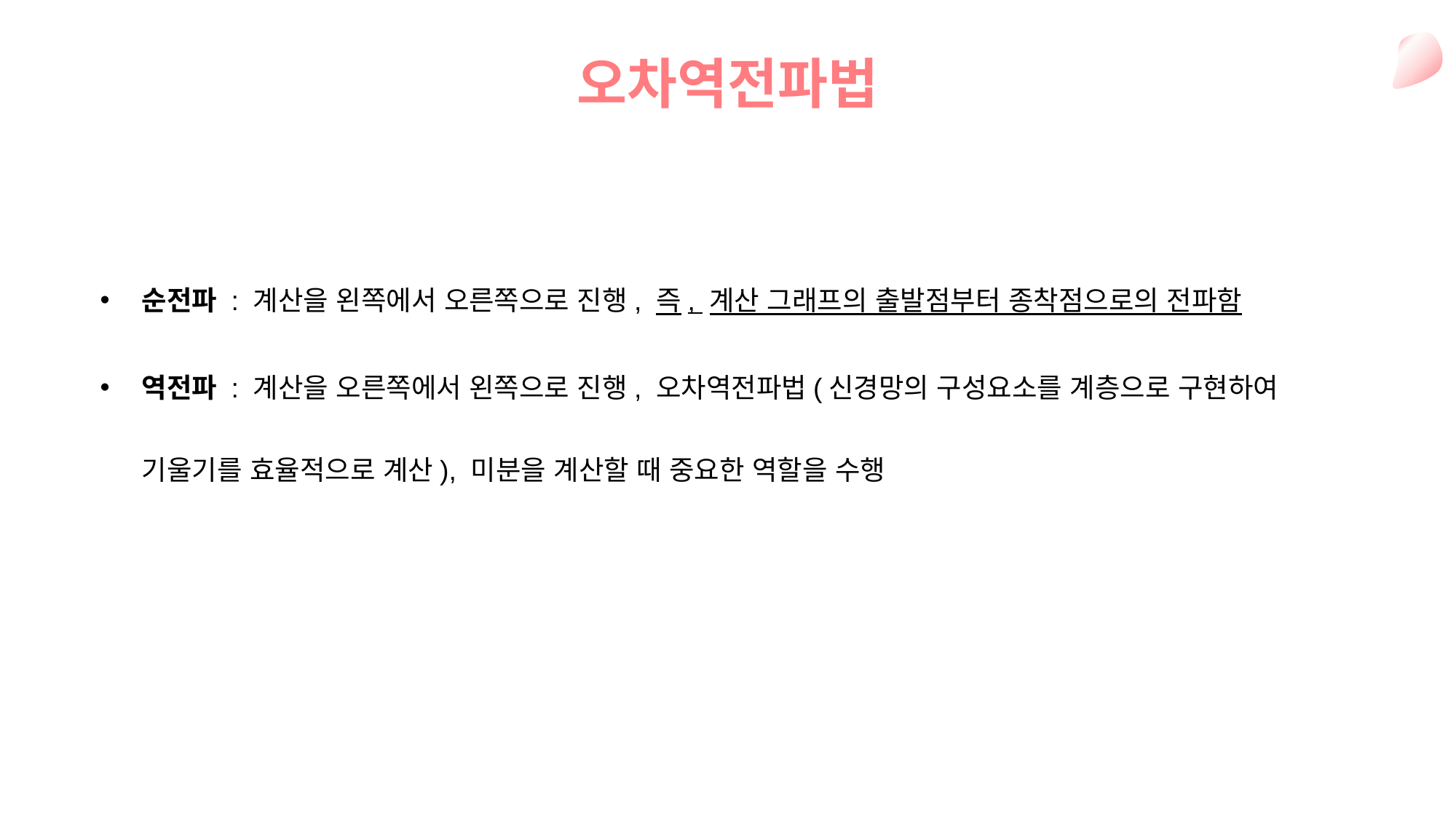

오차역전파법
순전파 : 계산을 왼쪽에서 오른쪽으로 진행, 즉, 계산 그래프의 출발점부터 종착점으로의 전파함
역전파 : 계산을 오른쪽에서 왼쪽으로 진행, 오차역전파법(신경망의 구성요소를 계층으로 구현하여 기울기를 효율적으로 계산), 미분을 계산할 때 중요한 역할을 수행